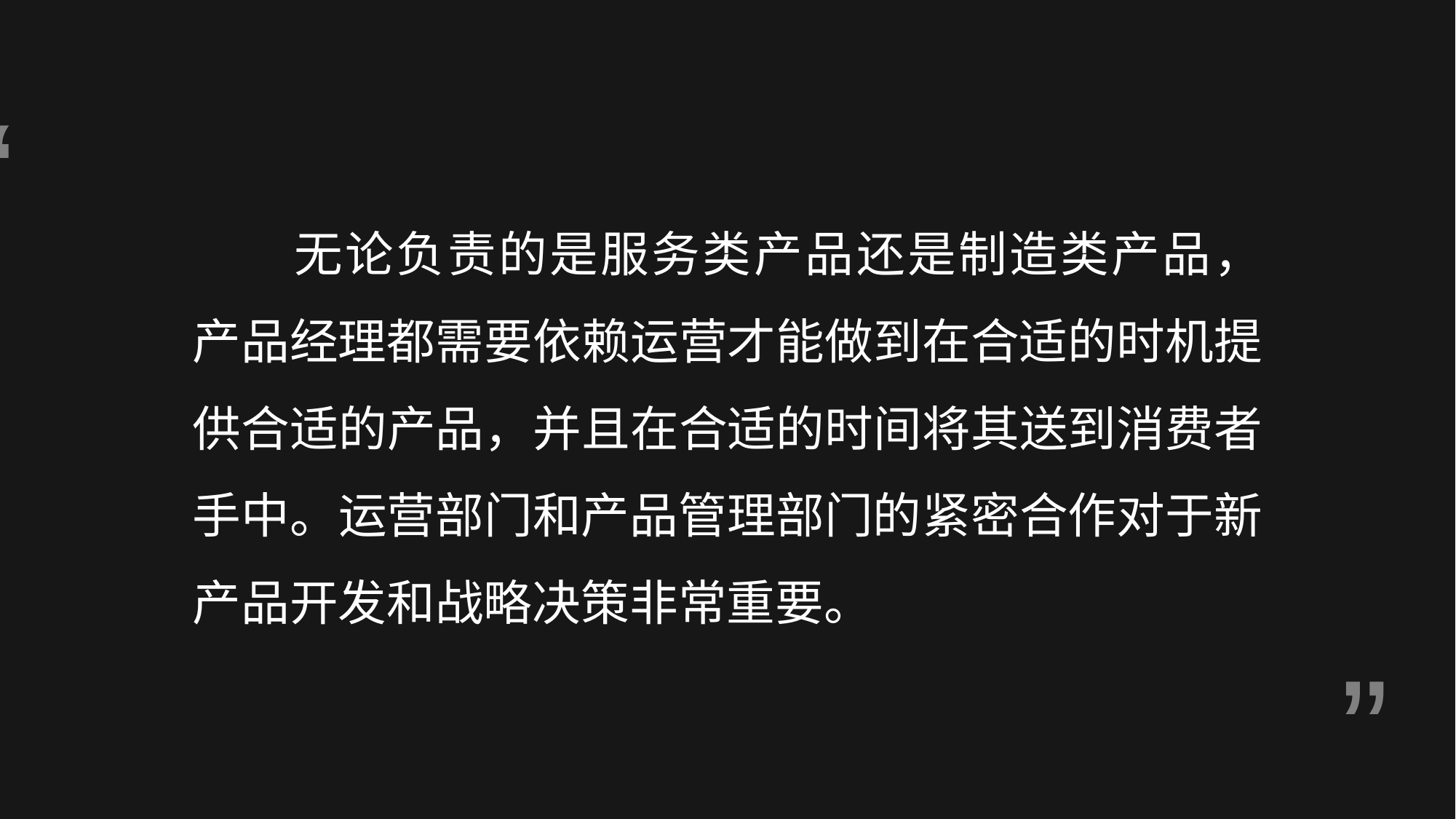

“
无论负责的是服务类产品还是制造类产品，产品经理都需要依赖运营才能做到在合适的时机提供合适的产品，并且在合适的时间将其送到消费者手中。运营部门和产品管理部门的紧密合作对于新产品开发和战略决策非常重要。
”